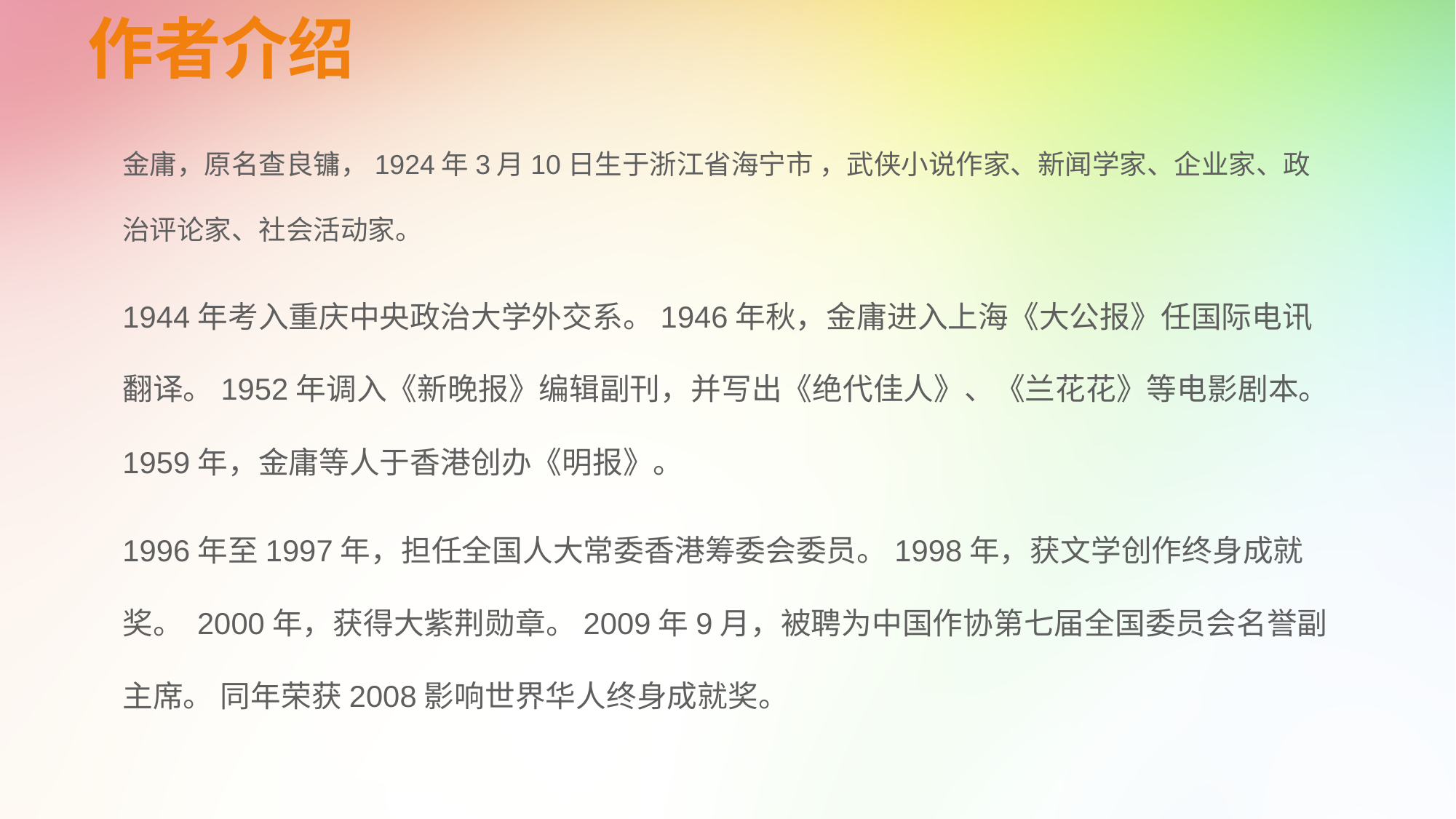

# 作者介绍
金庸，原名查良镛，1924年3月10日生于浙江省海宁市 ，武侠小说作家、新闻学家、企业家、政治评论家、社会活动家。
1944年考入重庆中央政治大学外交系。1946年秋，金庸进入上海《大公报》任国际电讯翻译。1952年调入《新晚报》编辑副刊，并写出《绝代佳人》、《兰花花》等电影剧本。1959年，金庸等人于香港创办《明报》。
1996年至1997年，担任全国人大常委香港筹委会委员。1998年，获文学创作终身成就奖。 2000年，获得大紫荆勋章。2009年9月，被聘为中国作协第七届全国委员会名誉副主席。 同年荣获2008影响世界华人终身成就奖。